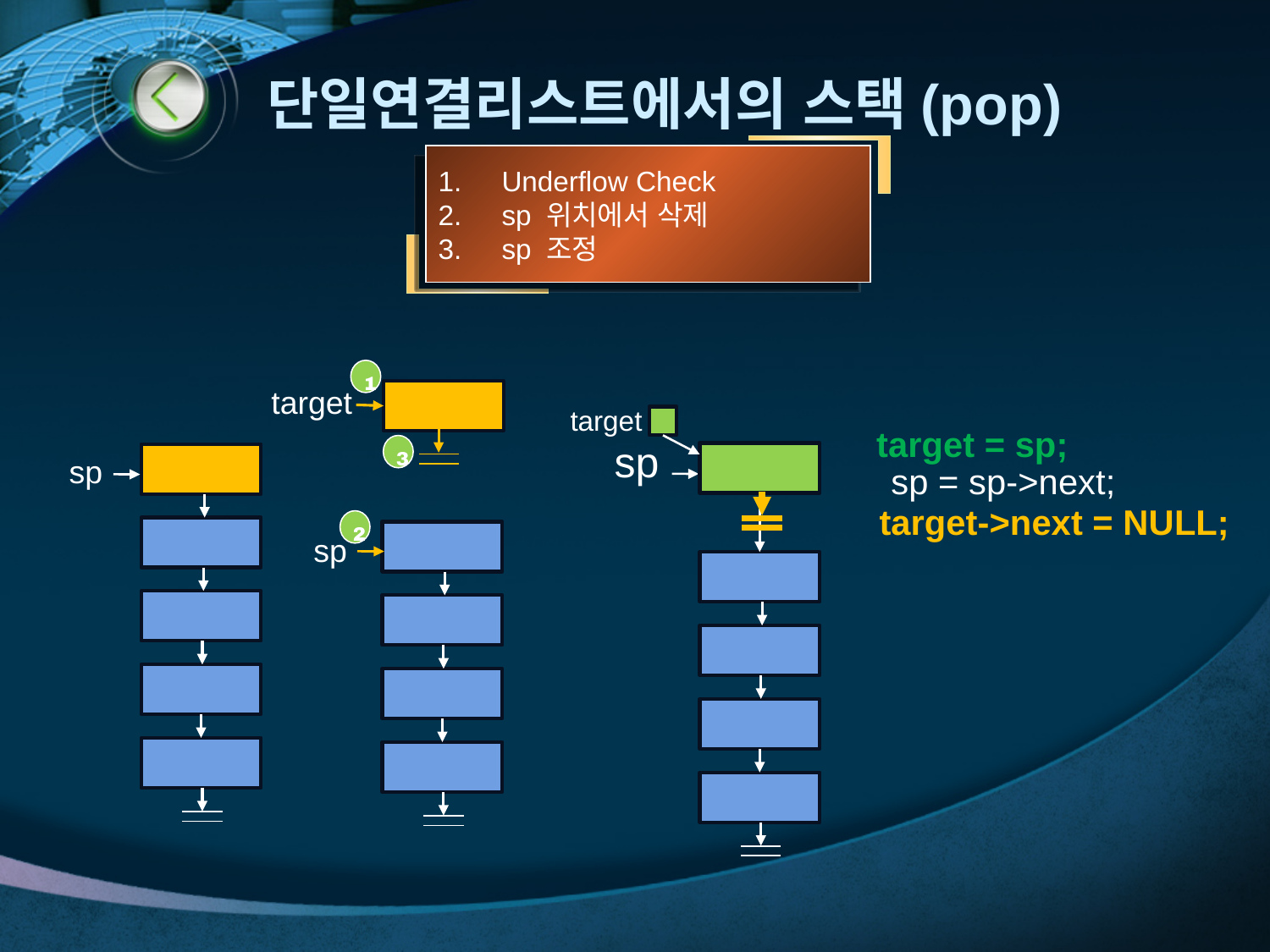

# 단일연결리스트에서의 스택(pop)

Underflow Check
sp 위치에서 삭제
sp 조정

1
target

sp

target

target = sp;
sp
3

sp

sp = sp->next;
target->next = NULL;
2